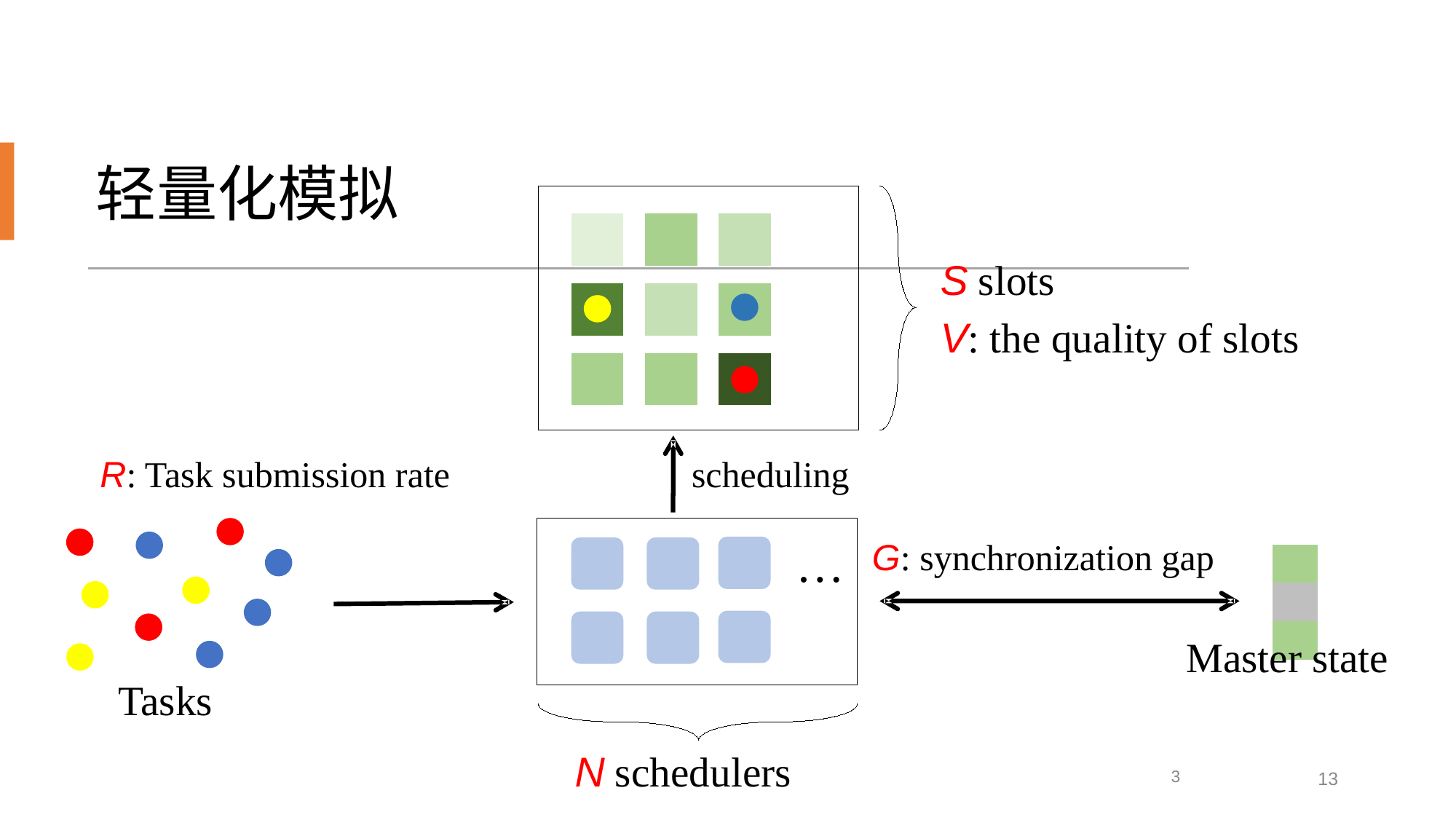

# 轻量化模拟
…

S slots

V: the quality of slots

R: Task submission rate
scheduling

…

G: synchronization gap
|  |  |
| --- | --- |
|  |  |
|  |  |

Master state
Tasks

N schedulers
3
13